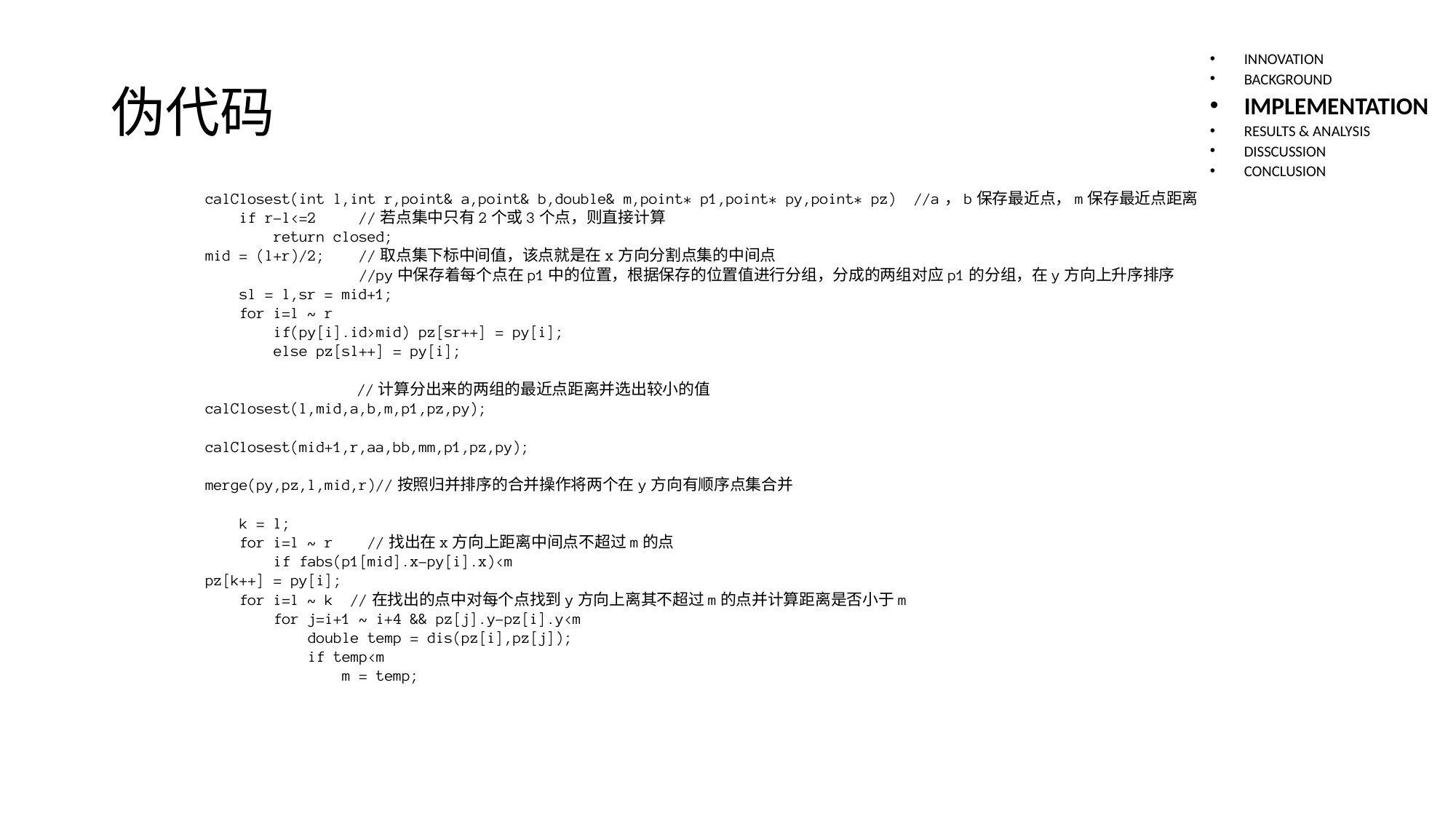

INNOVATION
BACKGROUND
IMPLEMENTATION
RESULTS & ANALYSIS
DISSCUSSION
CONCLUSION
# 伪代码
calClosest(int l,int r,point& a,point& b,double& m,point* p1,point* py,point* pz)  //a，b保存最近点，m保存最近点距离    if r-l<=2     //若点集中只有2个或3个点，则直接计算        return closed;mid = (l+r)/2;    //取点集下标中间值，该点就是在x方向分割点集的中间点                  //py中保存着每个点在p1中的位置，根据保存的位置值进行分组，分成的两组对应p1的分组，在y方向上升序排序    sl = l,sr = mid+1;    for i=l ~ r        if(py[i].id>mid) pz[sr++] = py[i];        else pz[sl++] = py[i]; 	     //计算分出来的两组的最近点距离并选出较小的值calClosest(l,mid,a,b,m,p1,pz,py); calClosest(mid+1,r,aa,bb,mm,p1,pz,py); merge(py,pz,l,mid,r)//按照归并排序的合并操作将两个在y方向有顺序点集合并        k = l;    for i=l ~ r    //找出在x方向上距离中间点不超过m的点        if fabs(p1[mid].x-py[i].x)<mpz[k++] = py[i];    for i=l ~ k  //在找出的点中对每个点找到y方向上离其不超过m的点并计算距离是否小于m        for j=i+1 ~ i+4 && pz[j].y-pz[i].y<m            double temp = dis(pz[i],pz[j]);            if temp<m                m = temp;